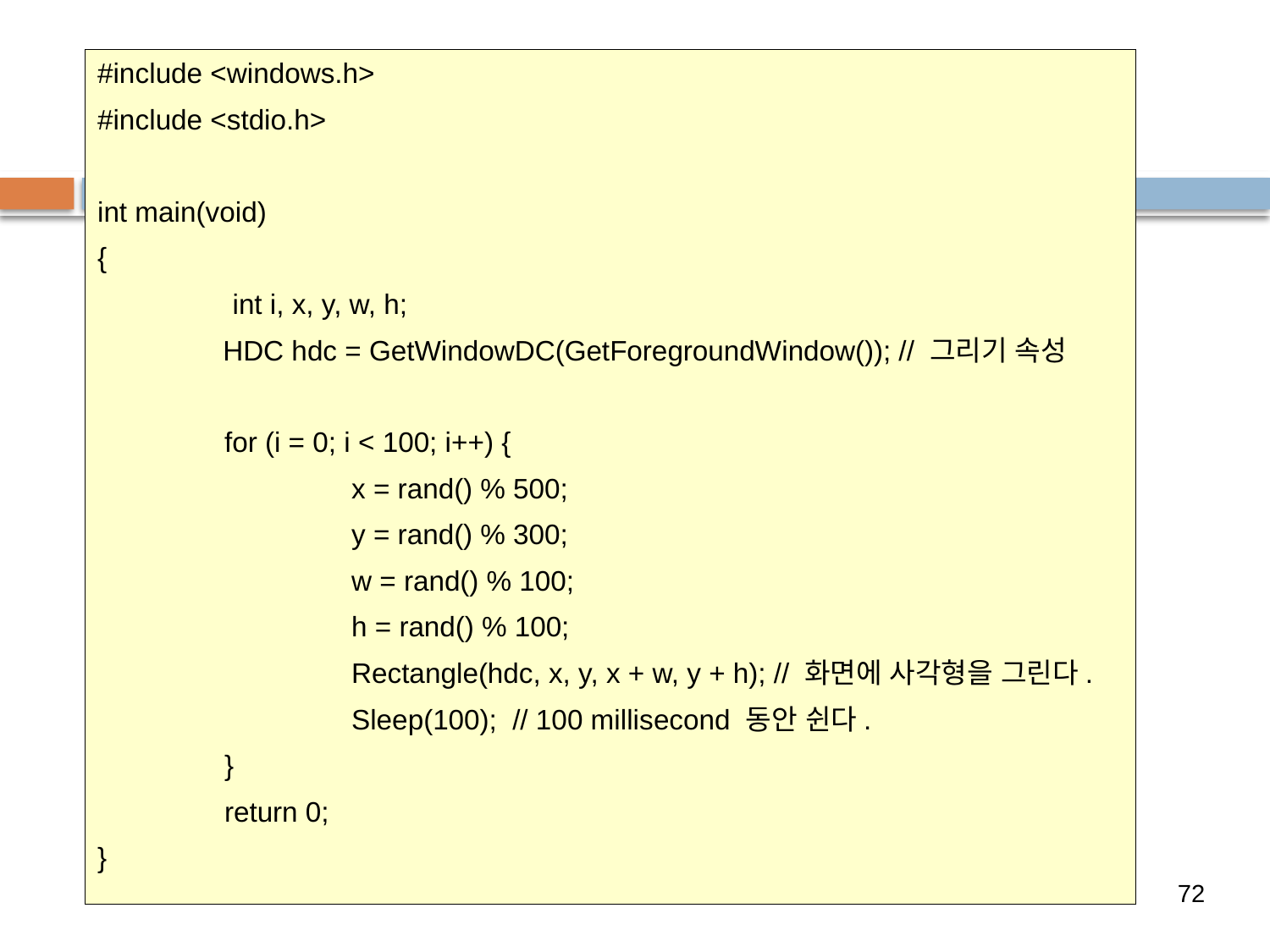

# 화면에 사각형 그리기
#include <windows.h>
#include <stdio.h>

int main(void)
{
	 int i, x, y, w, h;
                HDC hdc = GetWindowDC(GetForegroundWindow()); // 그리기 속성

	for (i = 0; i < 100; i++) {
		x = rand() % 500;
		y = rand() % 300;
		w = rand() % 100;
		h = rand() % 100;
		Rectangle(hdc, x, y, x + w, y + h); // 화면에 사각형을 그린다.
		Sleep(100);  // 100 millisecond 동안 쉰다.
	}
	return 0;
}
72